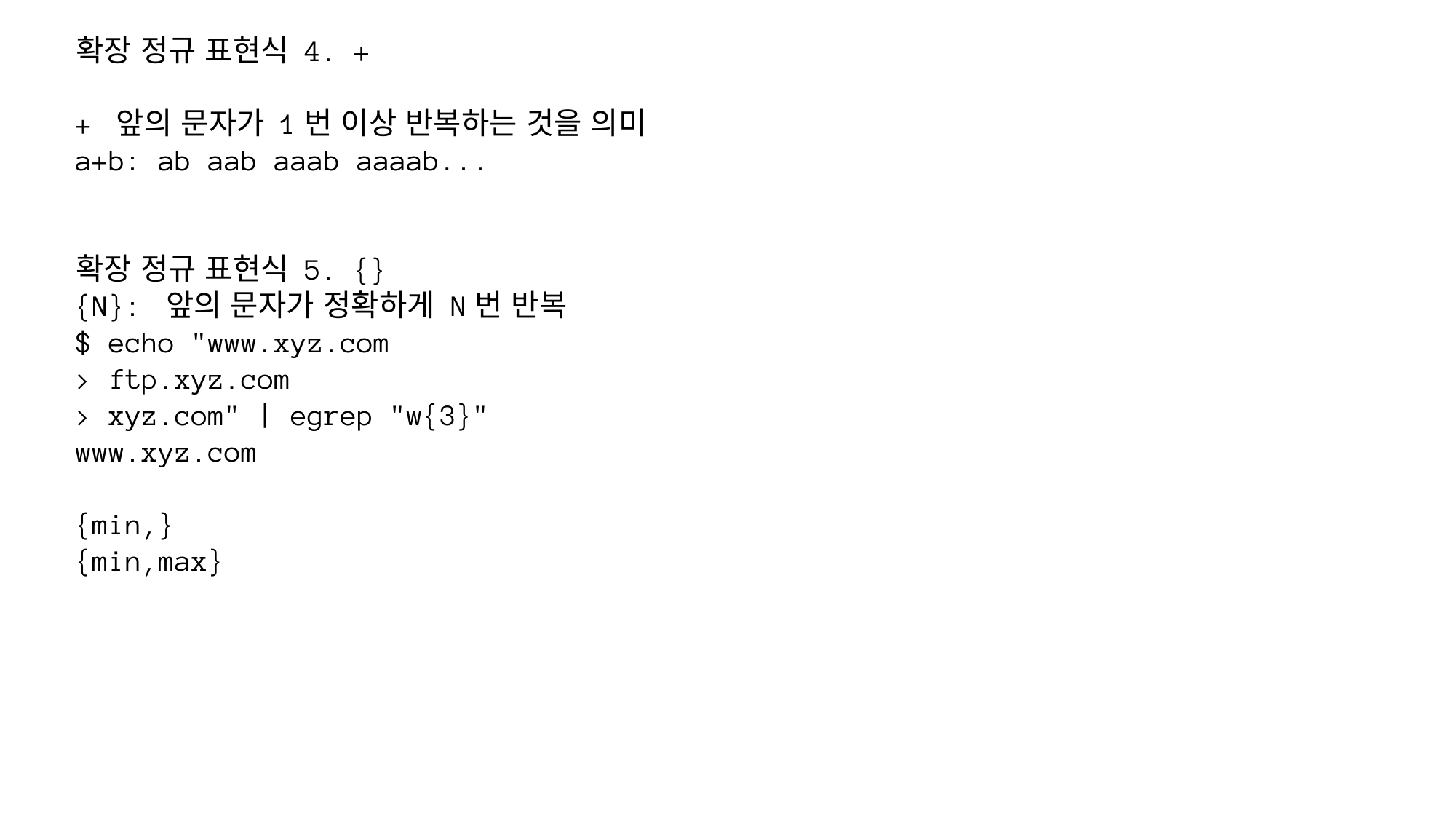

확장 정규 표현식 4. +

+ 앞의 문자가 1번 이상 반복하는 것을 의미
a+b: ab aab aaab aaaab...

확장 정규 표현식 5. {}
{N}: 앞의 문자가 정확하게 N번 반복
$ echo "www.xyz.com
> ftp.xyz.com
> xyz.com" | egrep "w{3}"
www.xyz.com

{min,}
{min,max}